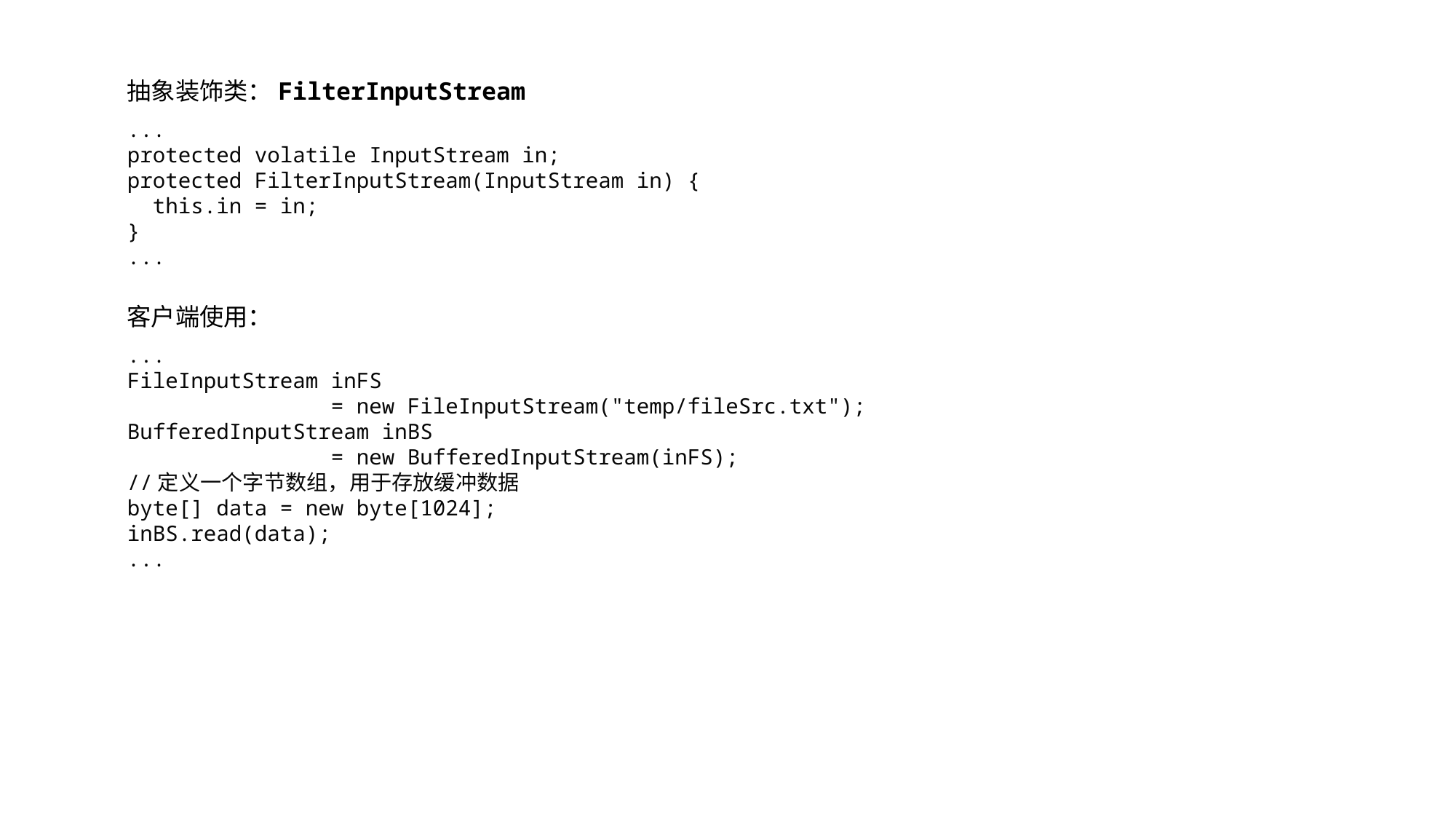

抽象装饰类：FilterInputStream
...
protected volatile InputStream in;
protected FilterInputStream(InputStream in) {
  this.in = in;
}
...
客户端使用：
...
FileInputStream inFS
                = new FileInputStream("temp/fileSrc.txt");
BufferedInputStream inBS
                = new BufferedInputStream(inFS);
//定义一个字节数组，用于存放缓冲数据
byte[] data = new byte[1024];
inBS.read(data);
...